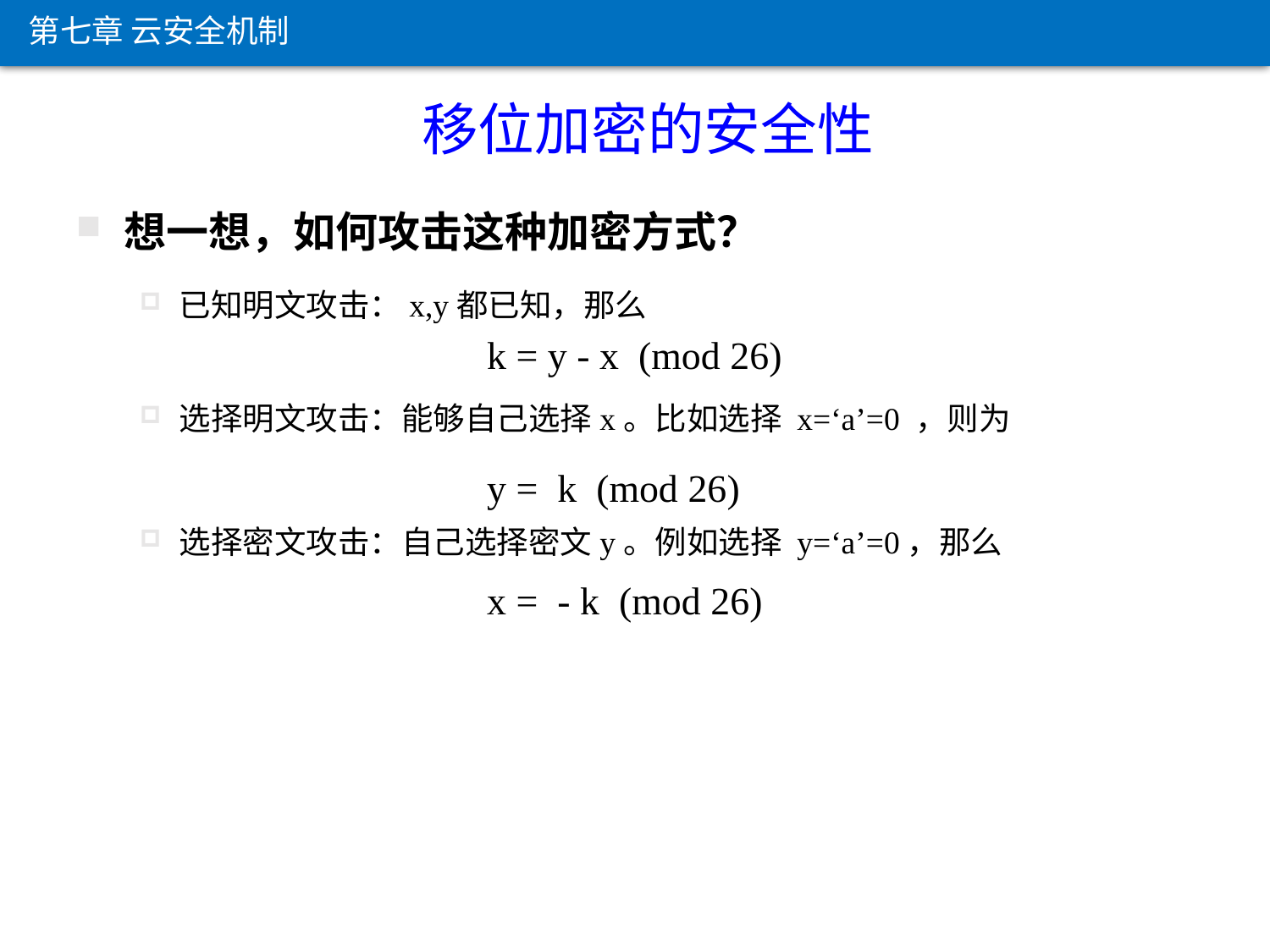

第七章 云安全机制
 移位加密的安全性
想一想，如何攻击这种加密方式？

已知明文攻击：x,y都已知，那么

选择明文攻击：能够自己选择x。比如选择 x=‘a’=0 ，则为

选择密文攻击：自己选择密文y。例如选择 y=‘a’=0，那么

k = y - x  (mod 26)
y =  k  (mod 26)
x =  - k  (mod 26)
40